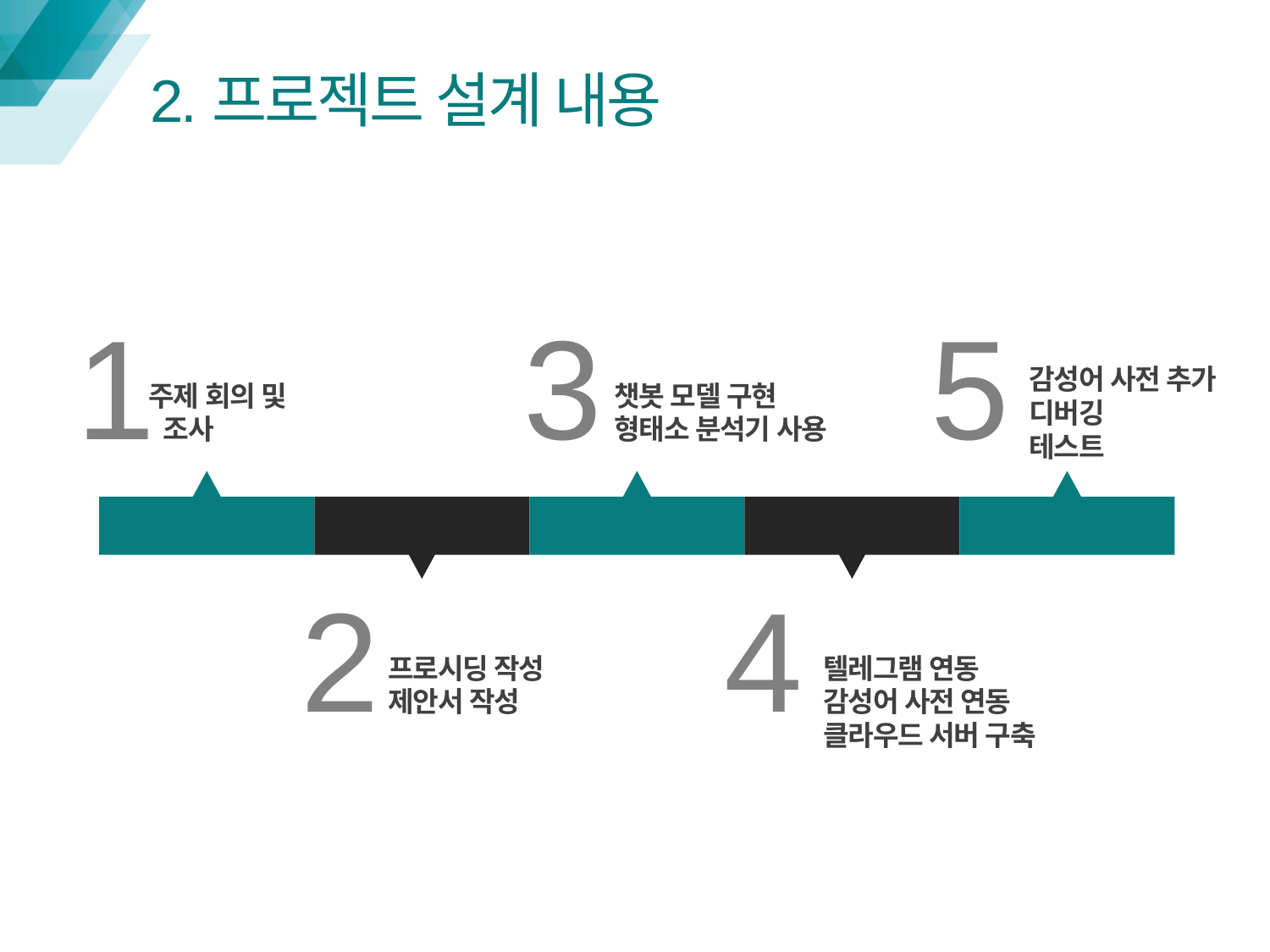

# 2.프로젝트 설계 내용
1
3
5
감성어 사전 추가
디버깅
테스트
주제 회의 및
 조사
챗봇 모델 구현
형태소 분석기 사용

4~6주차
13~15주차
1~3주차
7~9주차
10~12주차

2
4
프로시딩 작성
제안서 작성
텔레그램 연동
감성어 사전 연동
클라우드 서버 구축